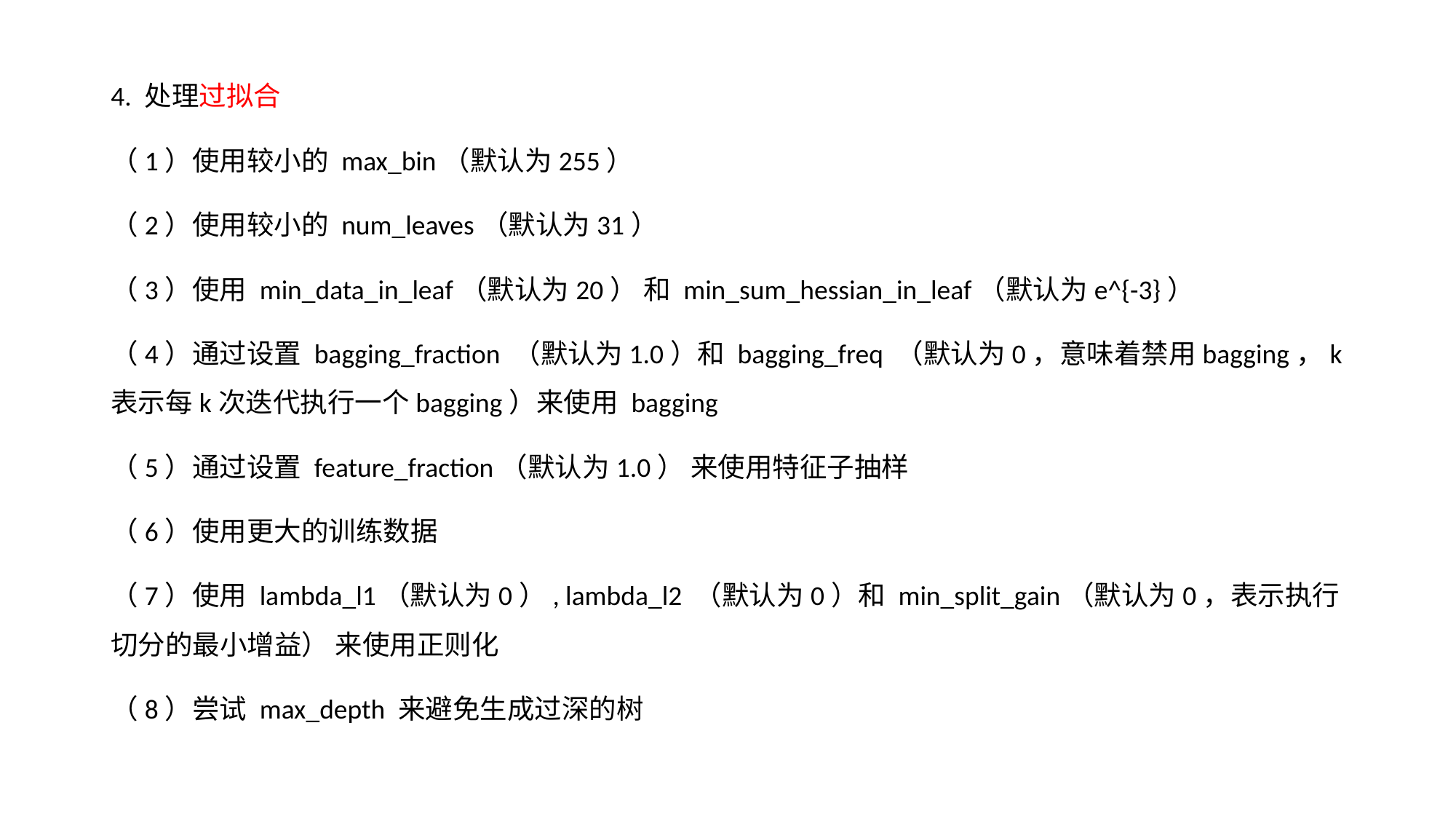

4. 处理过拟合
（1）使用较小的 max_bin（默认为255）
（2）使用较小的 num_leaves（默认为31）
（3）使用 min_data_in_leaf（默认为20） 和 min_sum_hessian_in_leaf（默认为e^{-3}）
（4）通过设置 bagging_fraction （默认为1.0）和 bagging_freq （默认为0，意味着禁用bagging，k表示每k次迭代执行一个bagging）来使用 bagging
（5）通过设置 feature_fraction（默认为1.0） 来使用特征子抽样
（6）使用更大的训练数据
（7）使用 lambda_l1（默认为0）, lambda_l2 （默认为0）和 min_split_gain（默认为0，表示执行切分的最小增益） 来使用正则化
（8）尝试 max_depth 来避免生成过深的树